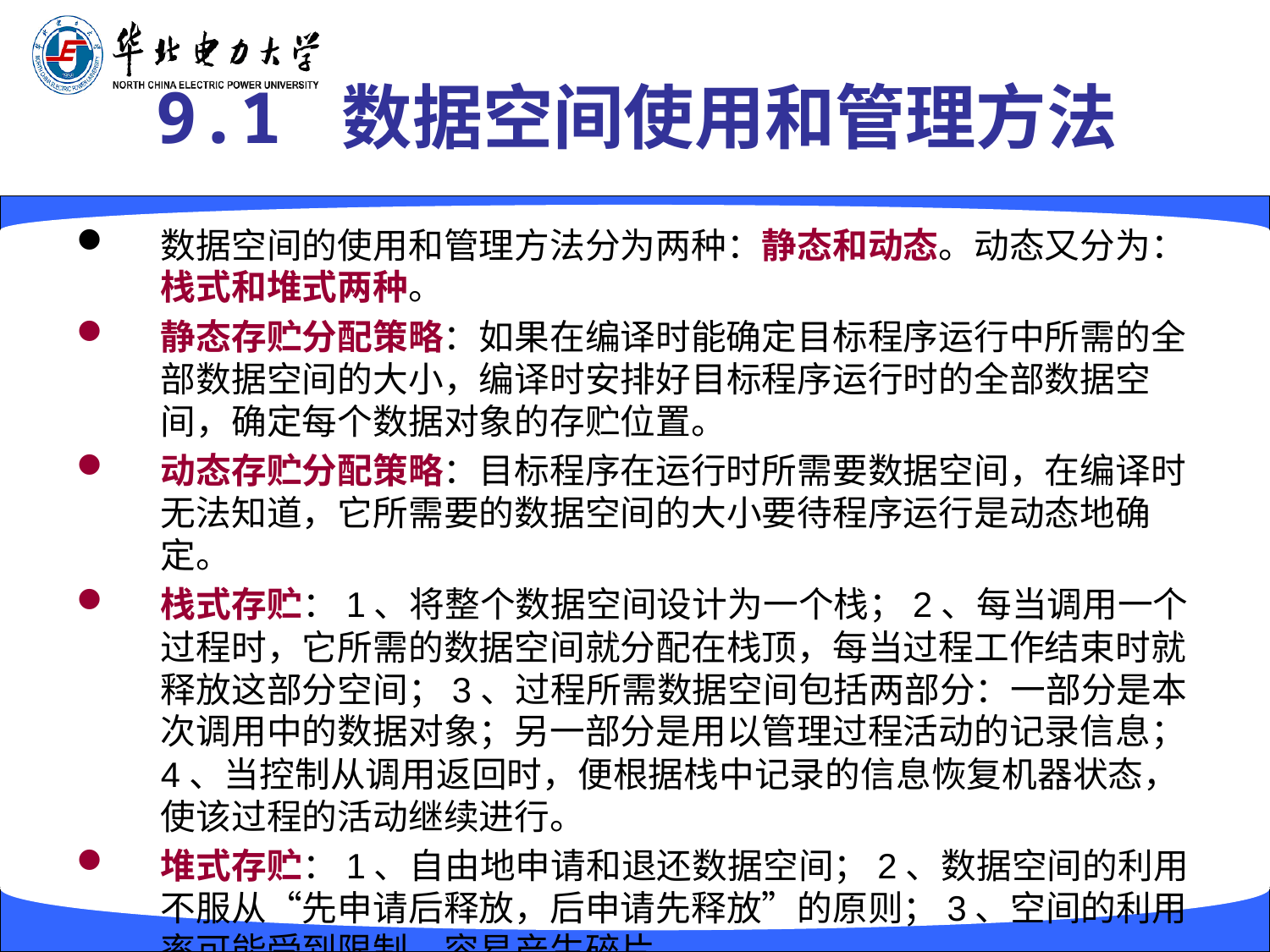

# 9.1 数据空间使用和管理方法
数据空间的使用和管理方法分为两种：静态和动态。动态又分为：栈式和堆式两种。
静态存贮分配策略：如果在编译时能确定目标程序运行中所需的全部数据空间的大小，编译时安排好目标程序运行时的全部数据空间，确定每个数据对象的存贮位置。
动态存贮分配策略：目标程序在运行时所需要数据空间，在编译时无法知道，它所需要的数据空间的大小要待程序运行是动态地确定。
栈式存贮：1、将整个数据空间设计为一个栈；2、每当调用一个过程时，它所需的数据空间就分配在栈顶，每当过程工作结束时就释放这部分空间；3、过程所需数据空间包括两部分：一部分是本次调用中的数据对象；另一部分是用以管理过程活动的记录信息；4、当控制从调用返回时，便根据栈中记录的信息恢复机器状态，使该过程的活动继续进行。
堆式存贮：1、自由地申请和退还数据空间；2、数据空间的利用不服从“先申请后释放，后申请先释放”的原则；3、空间的利用率可能受到限制。容易产生碎片。